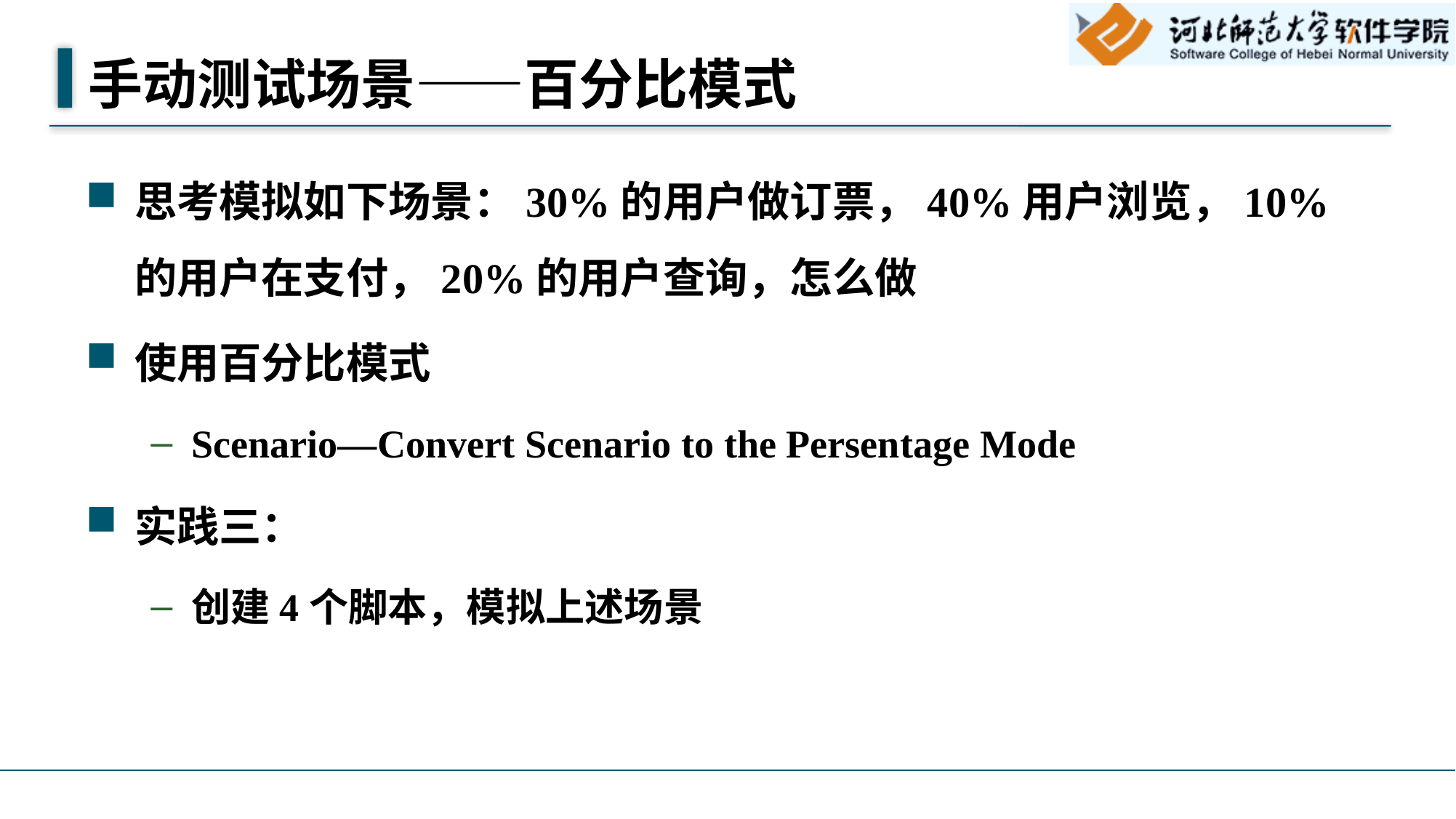

# 手动测试场景——百分比模式
思考模拟如下场景：30%的用户做订票，40%用户浏览，10%的用户在支付，20%的用户查询，怎么做
使用百分比模式
Scenario—Convert Scenario to the Persentage Mode
实践三：
创建4个脚本，模拟上述场景